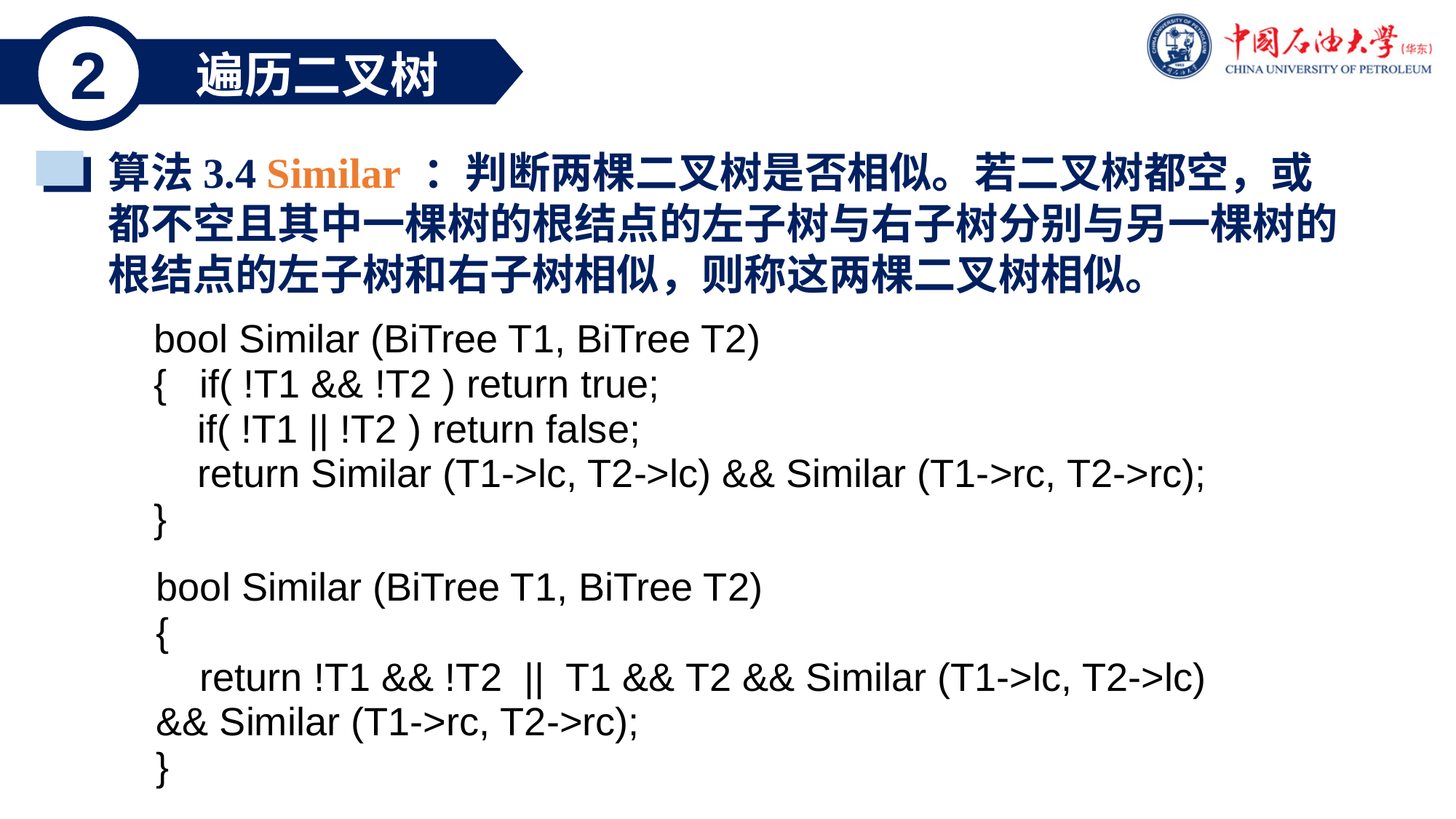

2
遍历二叉树
算法3.4 Similar ：判断两棵二叉树是否相似。若二叉树都空，或都不空且其中一棵树的根结点的左子树与右子树分别与另一棵树的根结点的左子树和右子树相似，则称这两棵二叉树相似。

bool Similar (BiTree T1, BiTree T2)
{   if( !T1 && !T2 ) return true;
    if( !T1 || !T2 ) return false;
    return Similar (T1->lc, T2->lc) && Similar (T1->rc, T2->rc);
}
bool Similar (BiTree T1, BiTree T2)
{
    return !T1 && !T2  ||  T1 && T2 && Similar (T1->lc, T2->lc) && Similar (T1->rc, T2->rc);
}